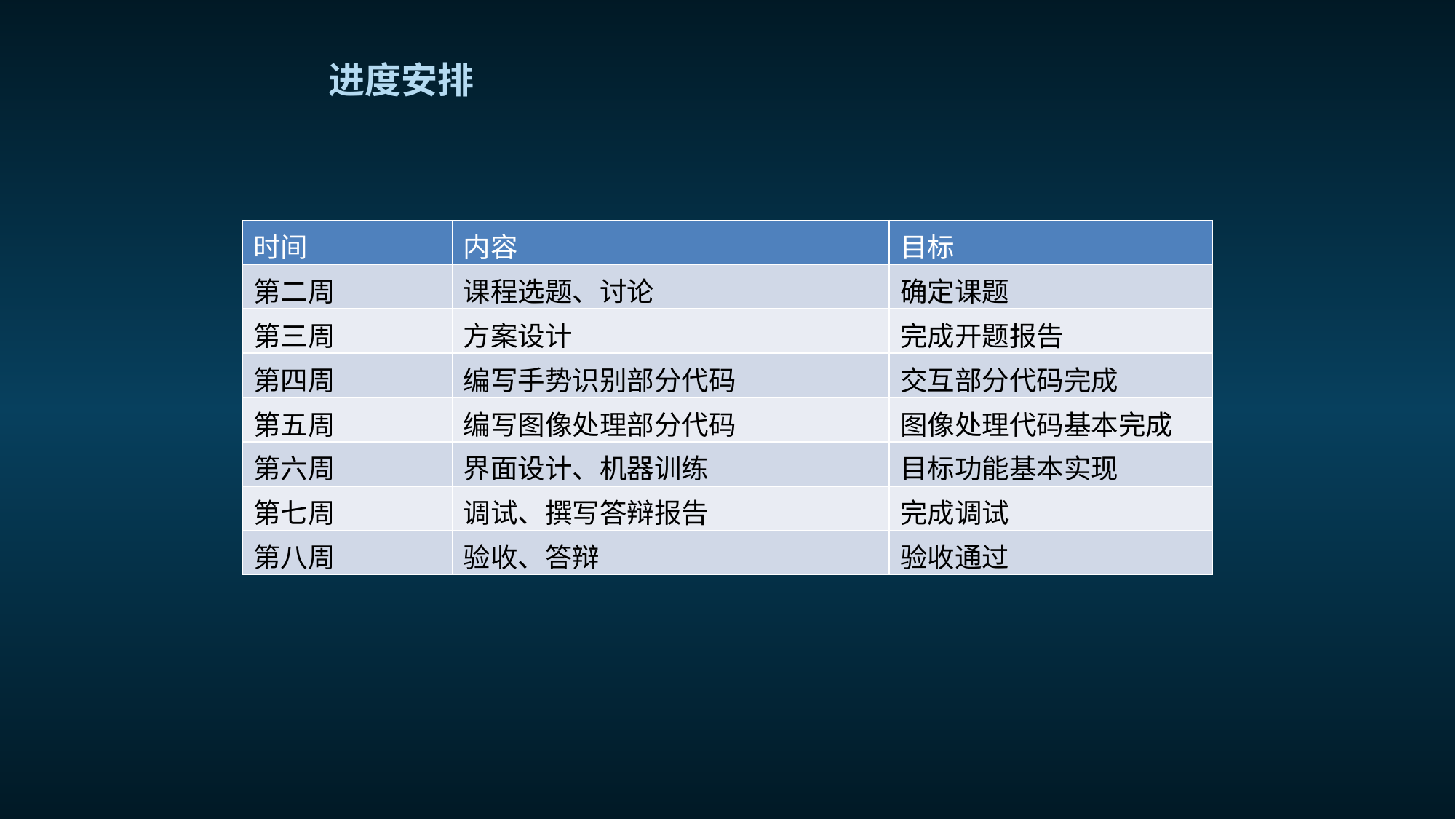

进度安排
| 时间 | 内容 | 目标 |
| --- | --- | --- |
| 第二周 | 课程选题、讨论 | 确定课题 |
| 第三周 | 方案设计 | 完成开题报告 |
| 第四周 | 编写手势识别部分代码 | 交互部分代码完成 |
| 第五周 | 编写图像处理部分代码 | 图像处理代码基本完成 |
| 第六周 | 界面设计、机器训练 | 目标功能基本实现 |
| 第七周 | 调试、撰写答辩报告 | 完成调试 |
| 第八周 | 验收、答辩 | 验收通过 |